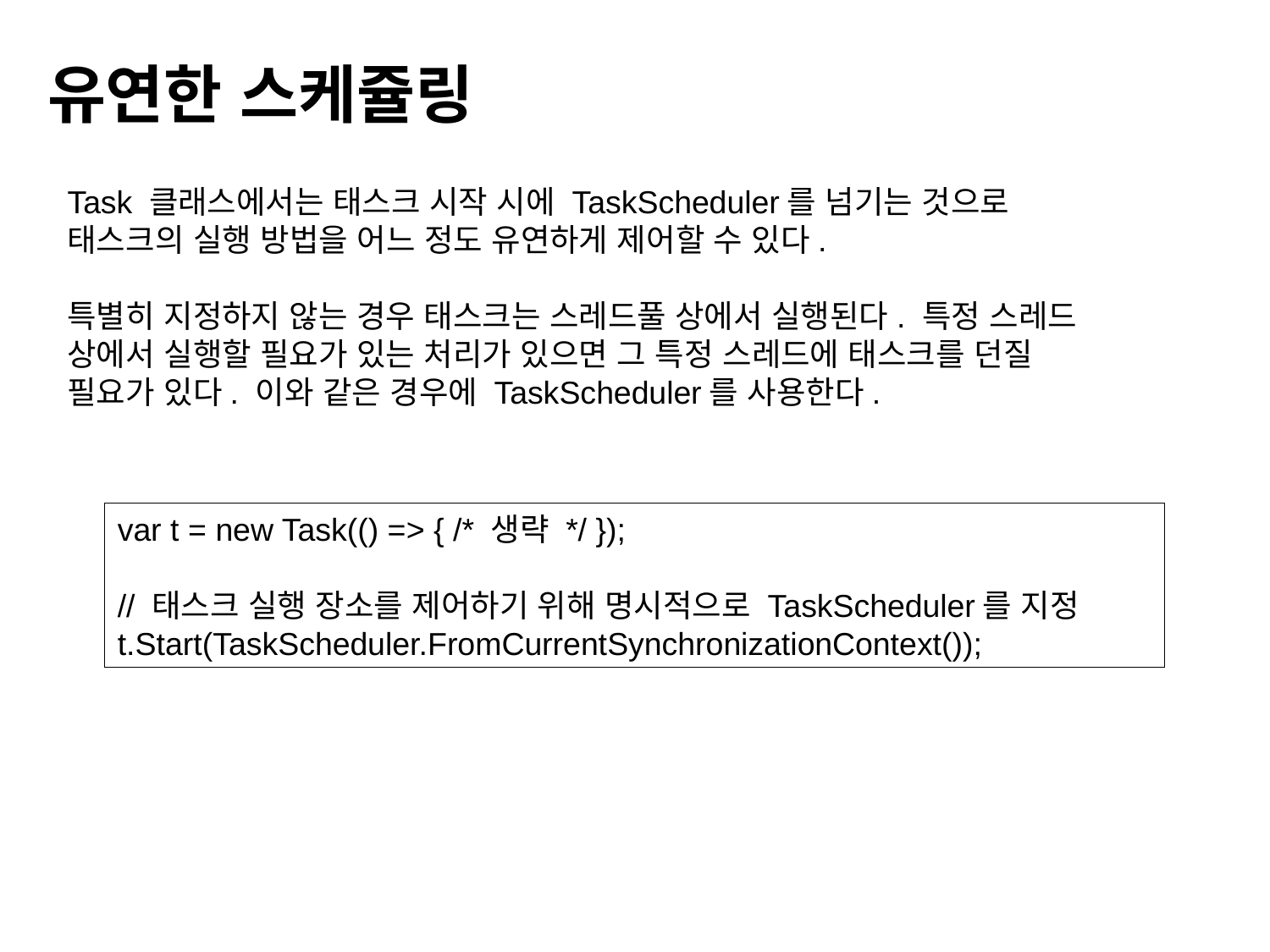

유연한 스케쥴링
Task 클래스에서는 태스크 시작 시에 TaskScheduler를 넘기는 것으로 태스크의 실행 방법을 어느 정도 유연하게 제어할 수 있다.

특별히 지정하지 않는 경우 태스크는 스레드풀 상에서 실행된다. 특정 스레드 상에서 실행할 필요가 있는 처리가 있으면 그 특정 스레드에 태스크를 던질 필요가 있다. 이와 같은 경우에 TaskScheduler를 사용한다.
var t = new Task(() => { /* 생략 */ });

// 태스크 실행 장소를 제어하기 위해 명시적으로 TaskScheduler를 지정
t.Start(TaskScheduler.FromCurrentSynchronizationContext());